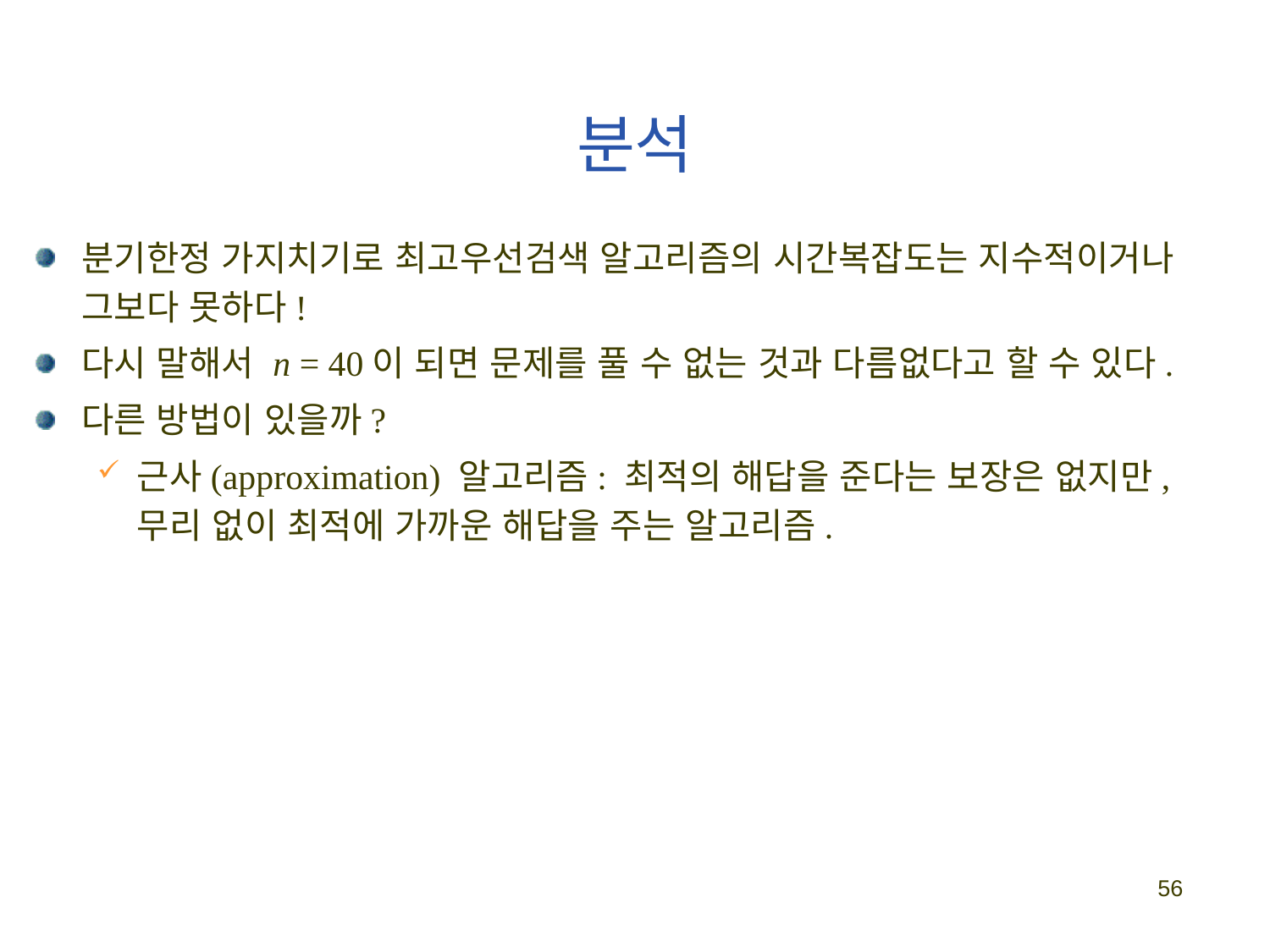

# 분석
분기한정 가지치기로 최고우선검색 알고리즘의 시간복잡도는 지수적이거나 그보다 못하다!
다시 말해서 n = 40이 되면 문제를 풀 수 없는 것과 다름없다고 할 수 있다.
다른 방법이 있을까?
근사(approximation) 알고리즘: 최적의 해답을 준다는 보장은 없지만, 무리 없이 최적에 가까운 해답을 주는 알고리즘.
56